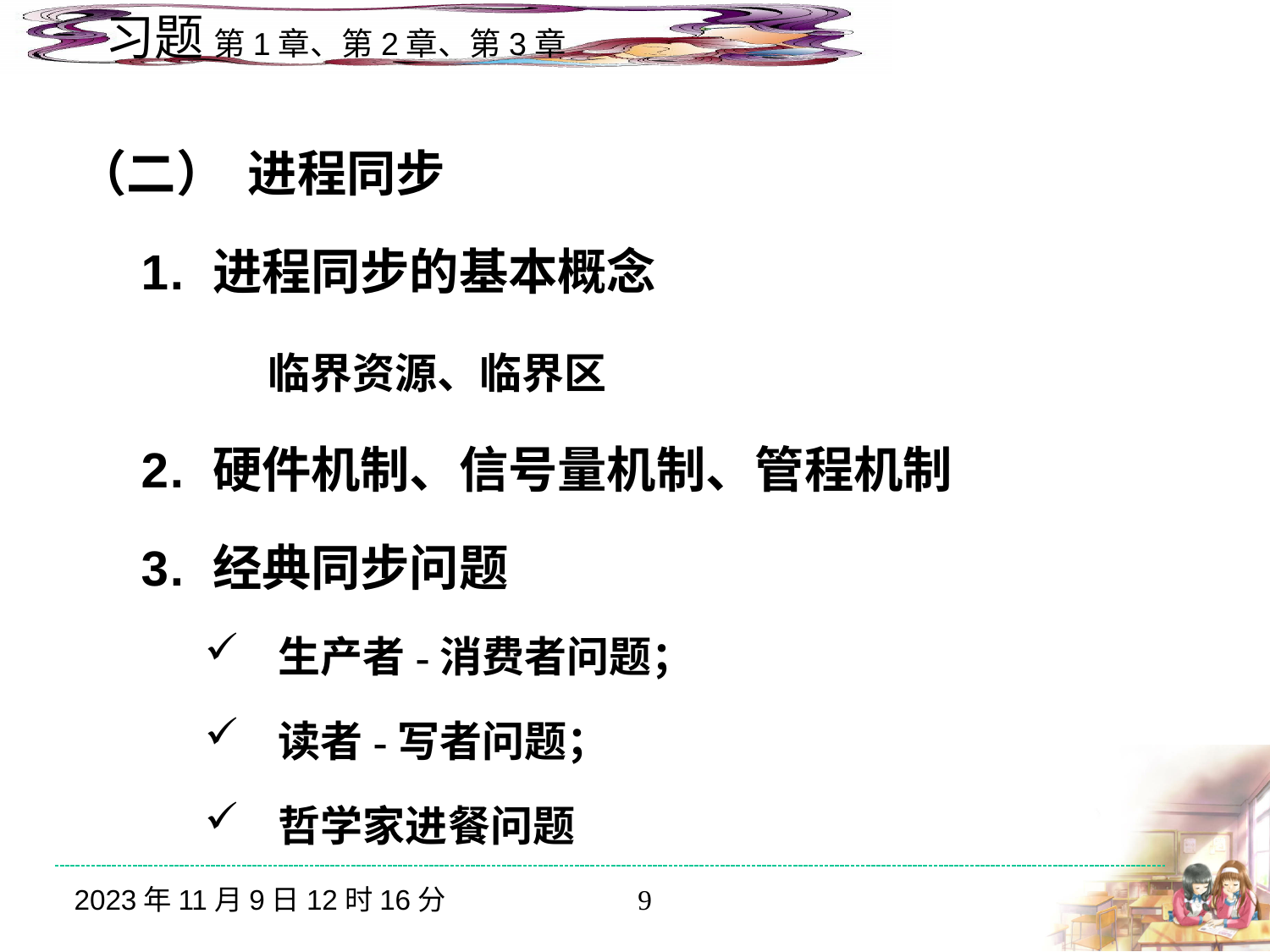

（二）  进程同步
进程同步的基本概念
 	临界资源、临界区
硬件机制、信号量机制、管程机制
经典同步问题
   生产者-消费者问题；
   读者-写者问题；
   哲学家进餐问题

2023年11月9日12时16分
9